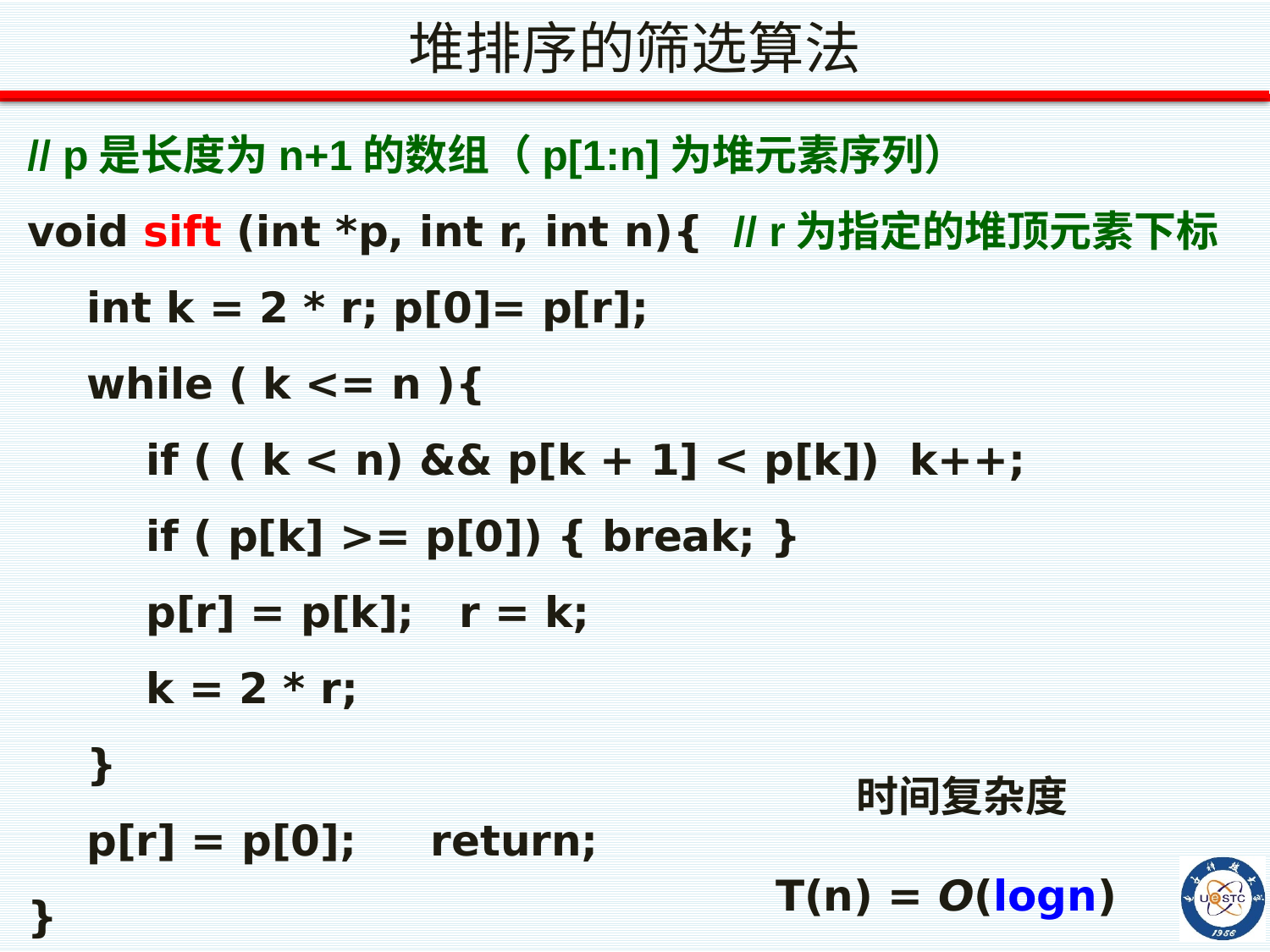

堆排序的筛选算法
// p是长度为n+1的数组（p[1:n]为堆元素序列）
void sift (int *p, int r, int n){  // r为指定的堆顶元素下标
    int k = 2 * r; p[0]= p[r];
    while ( k <= n ){
        if ( ( k < n) && p[k + 1] < p[k])  k++;
        if ( p[k] >= p[0]) { break; }
        p[r] = p[k];   r = k;
        k = 2 * r;
    }
    p[r] = p[0];     return;
}
时间复杂度
T(n) = O(logn)